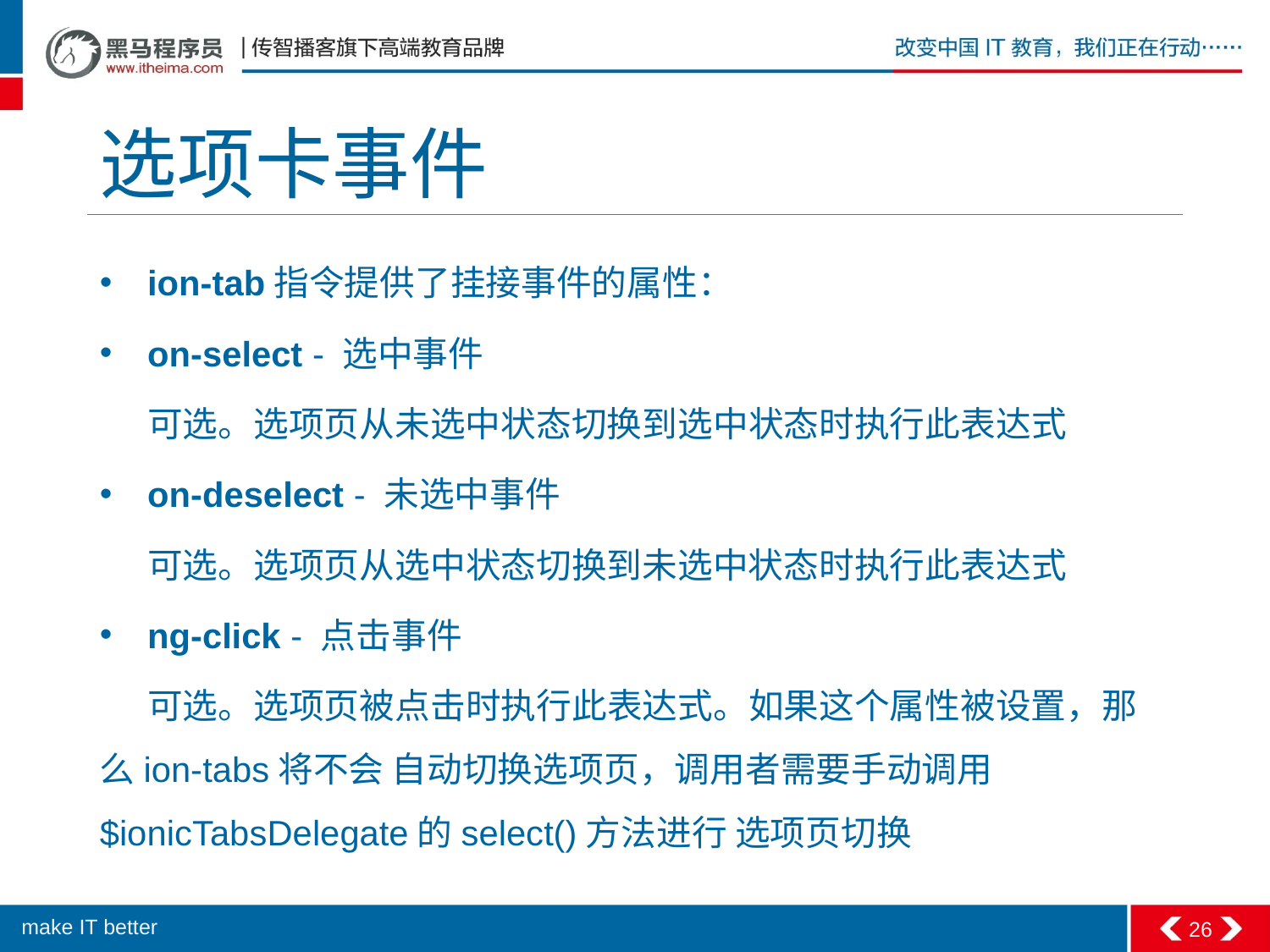

# 选项卡事件
ion-tab指令提供了挂接事件的属性：
on-select - 选中事件
     可选。选项页从未选中状态切换到选中状态时执行此表达式
on-deselect - 未选中事件
     可选。选项页从选中状态切换到未选中状态时执行此表达式
ng-click - 点击事件
     可选。选项页被点击时执行此表达式。如果这个属性被设置，那么ion-tabs将不会 自动切换选项页，调用者需要手动调用$ionicTabsDelegate的select()方法进行 选项页切换

26

make IT better